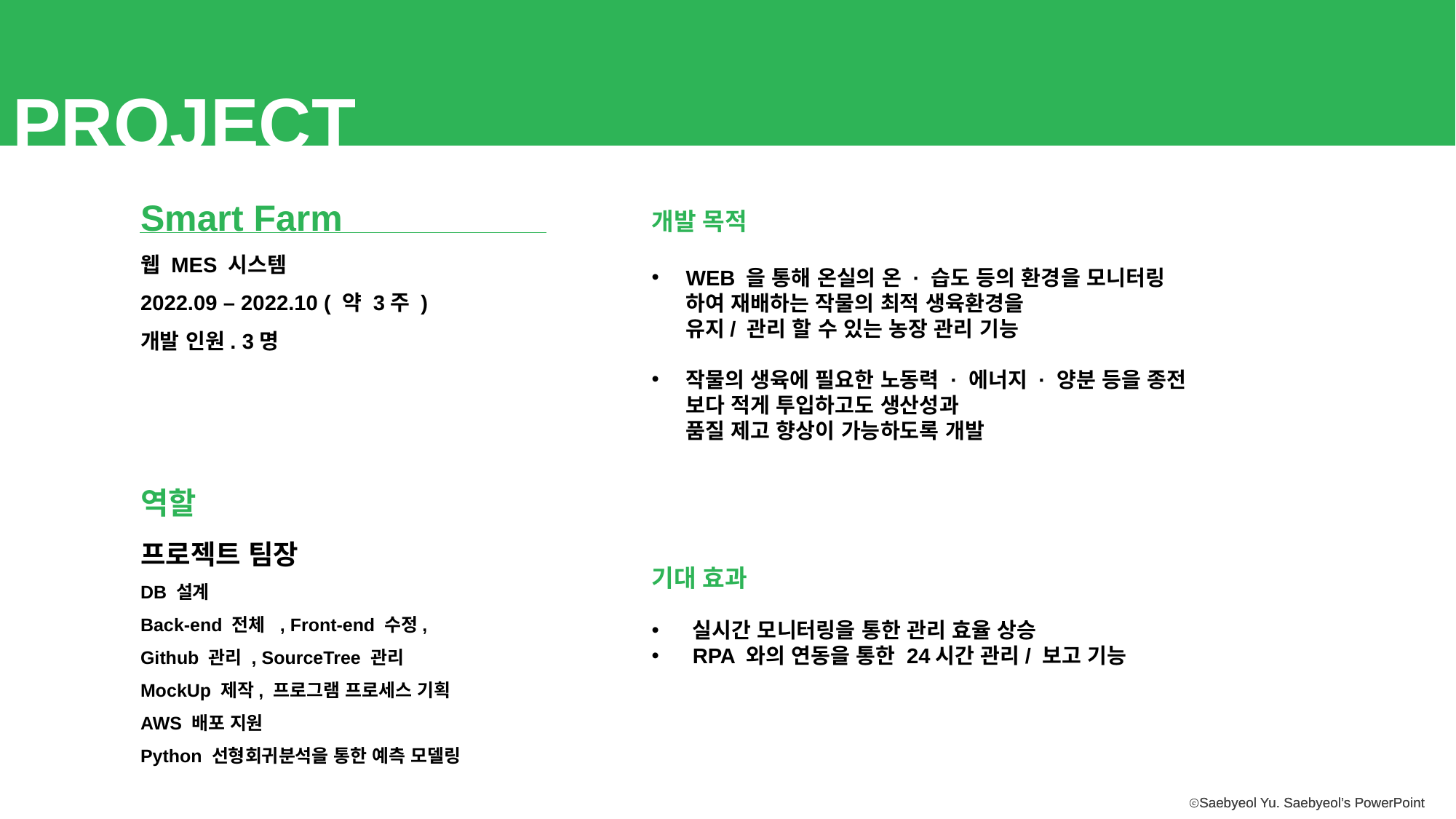

PROJECT

Smart Farm
웹 MES 시스템
2022.09 – 2022.10 ( 약 3주 )
개발 인원. 3명

개발 목적
WEB 을 통해 온실의 온 · 습도 등의 환경을 모니터링 하여 재배하는 작물의 최적 생육환경을
유지/ 관리 할 수 있는 농장 관리 기능
작물의 생육에 필요한 노동력 · 에너지 · 양분 등을 종전 보다 적게 투입하고도 생산성과
품질 제고 향상이 가능하도록 개발

기대 효과

실시간 모니터링을 통한 관리 효율 상승
RPA 와의 연동을 통한 24시간 관리/ 보고 기능

역할
프로젝트 팀장
DB 설계
Back-end 전체  , Front-end 수정,
Github 관리 , SourceTree 관리
MockUp 제작, 프로그램 프로세스 기획
AWS 배포 지원
Python 선형회귀분석을 통한 예측 모델링

ⓒSaebyeol Yu. Saebyeol’s PowerPoint